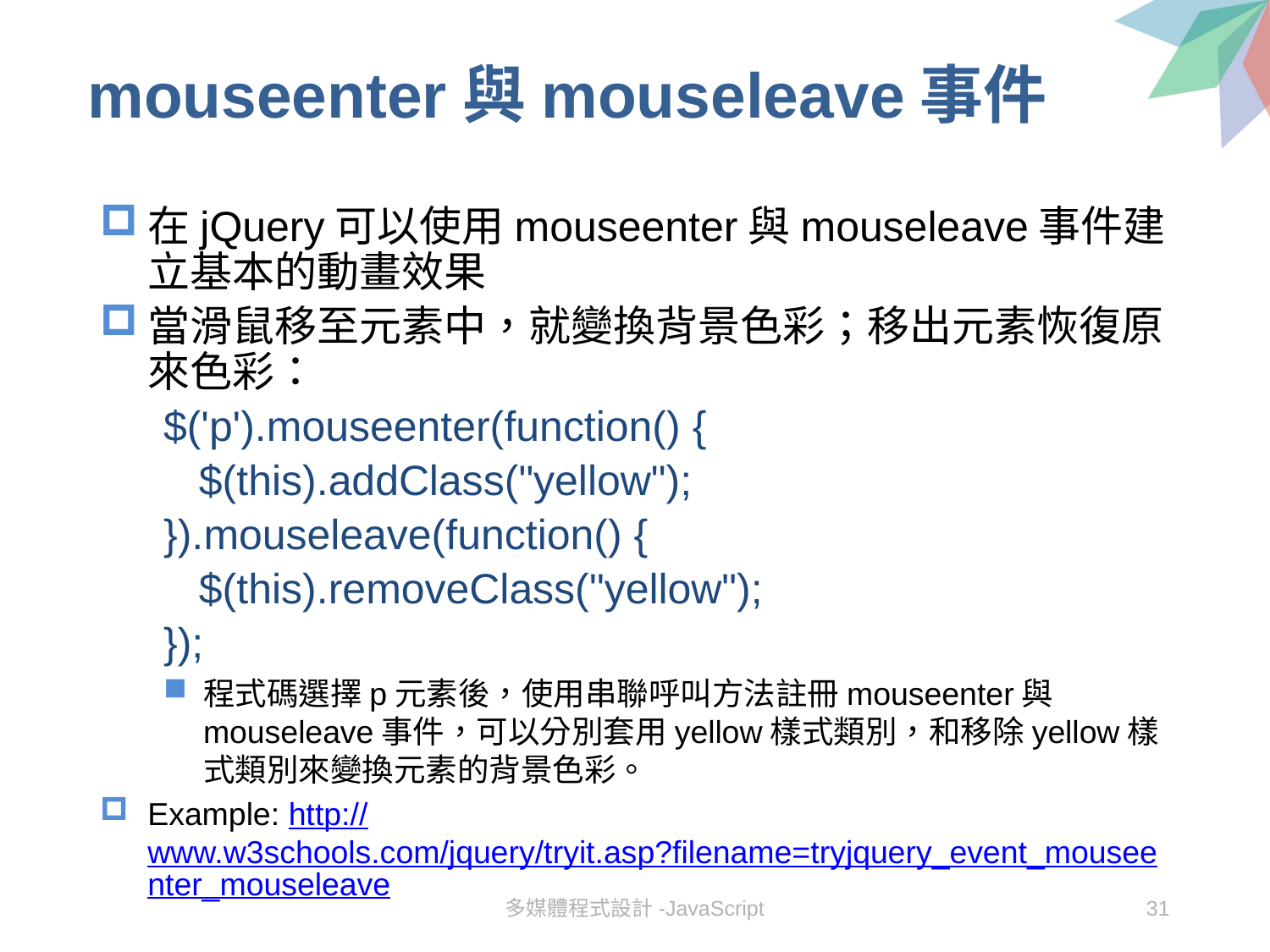

# mouseenter與mouseleave事件
在jQuery可以使用mouseenter與mouseleave事件建立基本的動畫效果
當滑鼠移至元素中，就變換背景色彩；移出元素恢復原來色彩：
$('p').mouseenter(function() {
   $(this).addClass("yellow");
}).mouseleave(function() {
   $(this).removeClass("yellow");
});
程式碼選擇p元素後，使用串聯呼叫方法註冊mouseenter與mouseleave事件，可以分別套用yellow樣式類別，和移除yellow樣式類別來變換元素的背景色彩。
Example: http://www.w3schools.com/jquery/tryit.asp?filename=tryjquery_event_mouseenter_mouseleave

多媒體程式設計-JavaScript
31